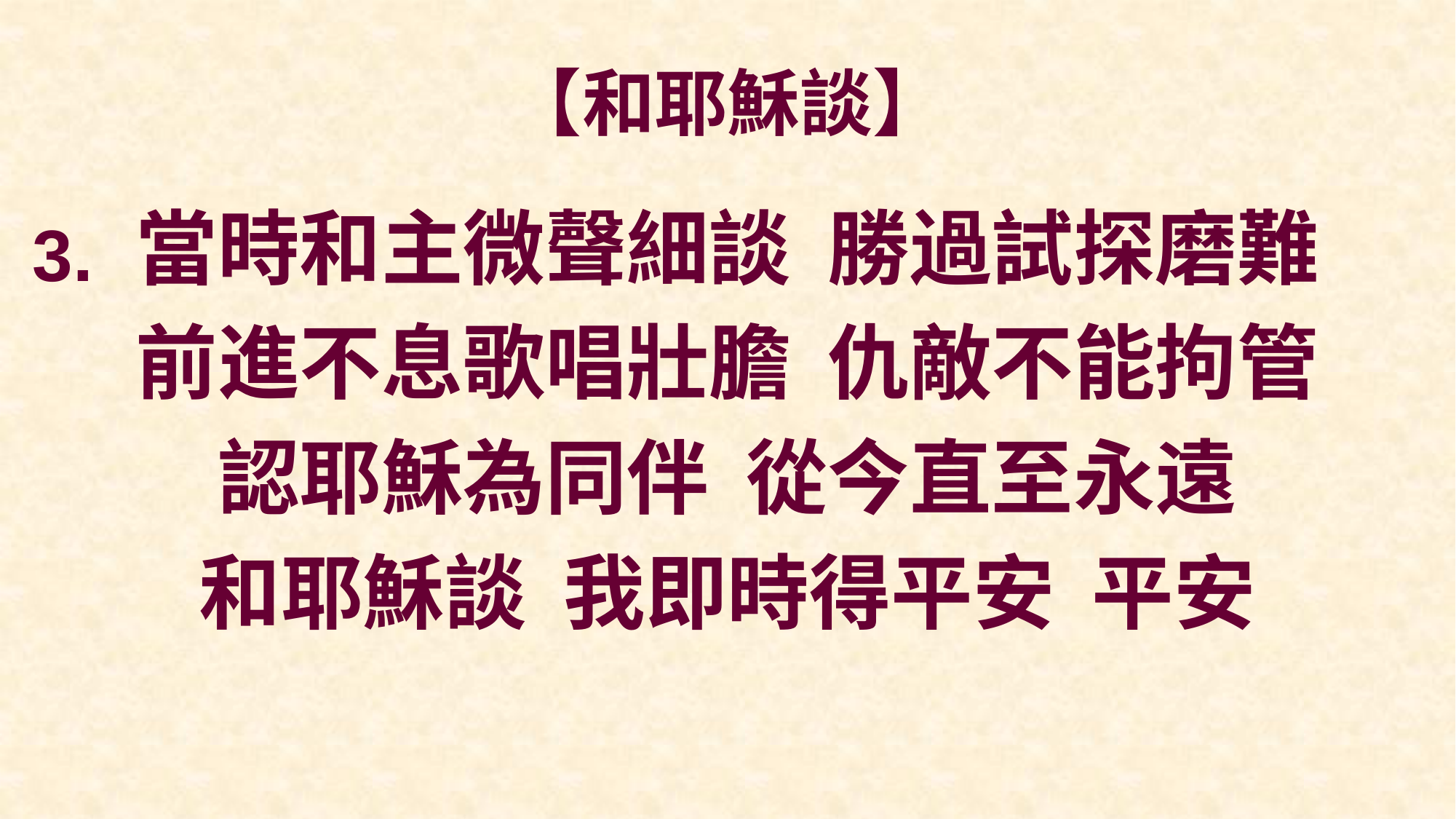

# 【和耶穌談】
當時和主微聲細談  勝過試探磨難
前進不息歌唱壯膽  仇敵不能拘管
認耶穌為同伴  從今直至永遠
和耶穌談  我即時得平安  平安
3.